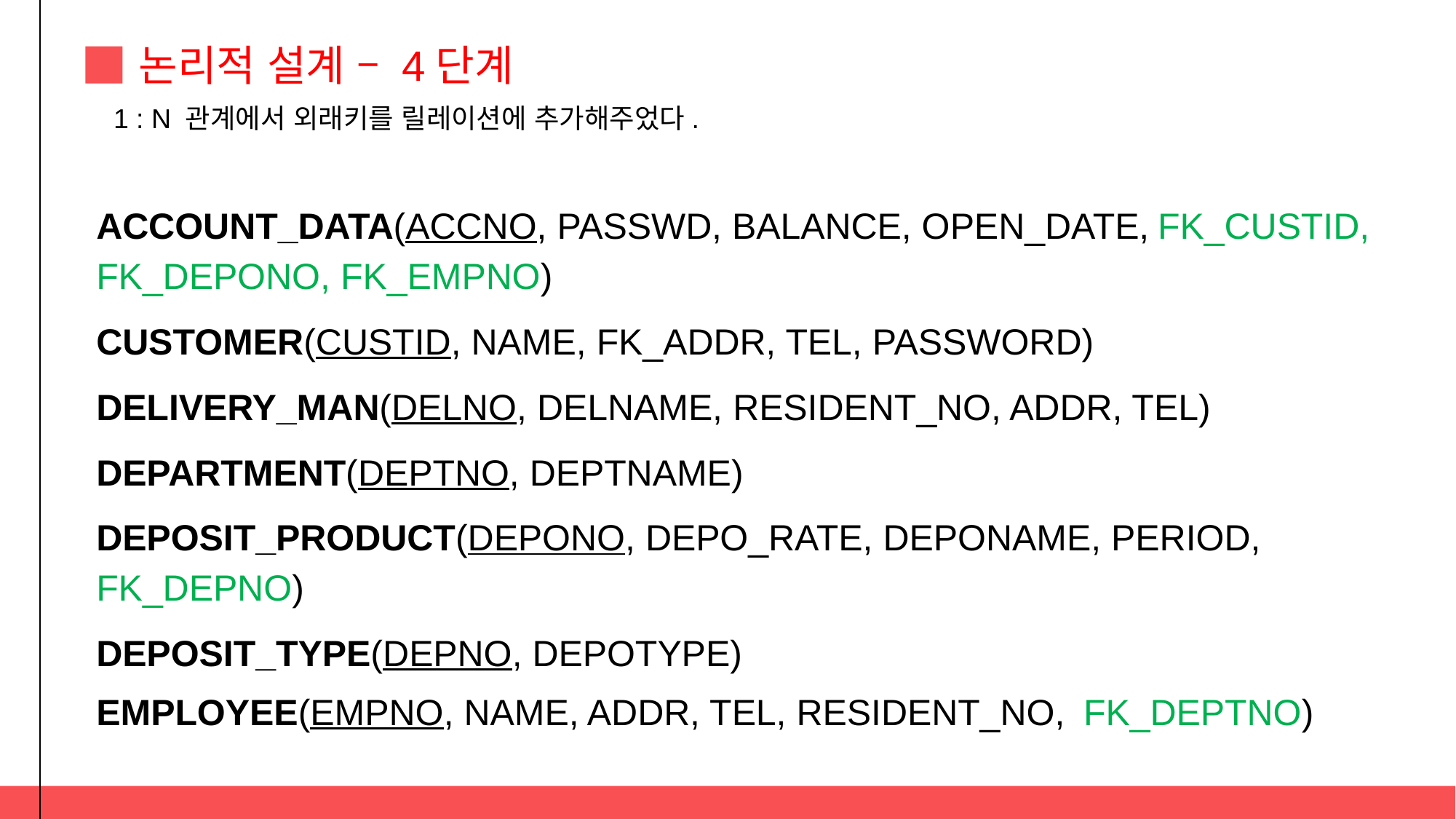

논리적 설계 – 4단계

1 : N 관계에서 외래키를 릴레이션에 추가해주었다.
ACCOUNT_DATA(ACCNO, PASSWD, BALANCE, OPEN_DATE, FK_CUSTID, FK_DEPONO, FK_EMPNO)
CUSTOMER(CUSTID, NAME, FK_ADDR, TEL, PASSWORD)
DELIVERY_MAN(DELNO, DELNAME, RESIDENT_NO, ADDR, TEL)
DEPARTMENT(DEPTNO, DEPTNAME)
DEPOSIT_PRODUCT(DEPONO, DEPO_RATE, DEPONAME, PERIOD, FK_DEPNO)
DEPOSIT_TYPE(DEPNO, DEPOTYPE)
EMPLOYEE(EMPNO, NAME, ADDR, TEL, RESIDENT_NO,  FK_DEPTNO)